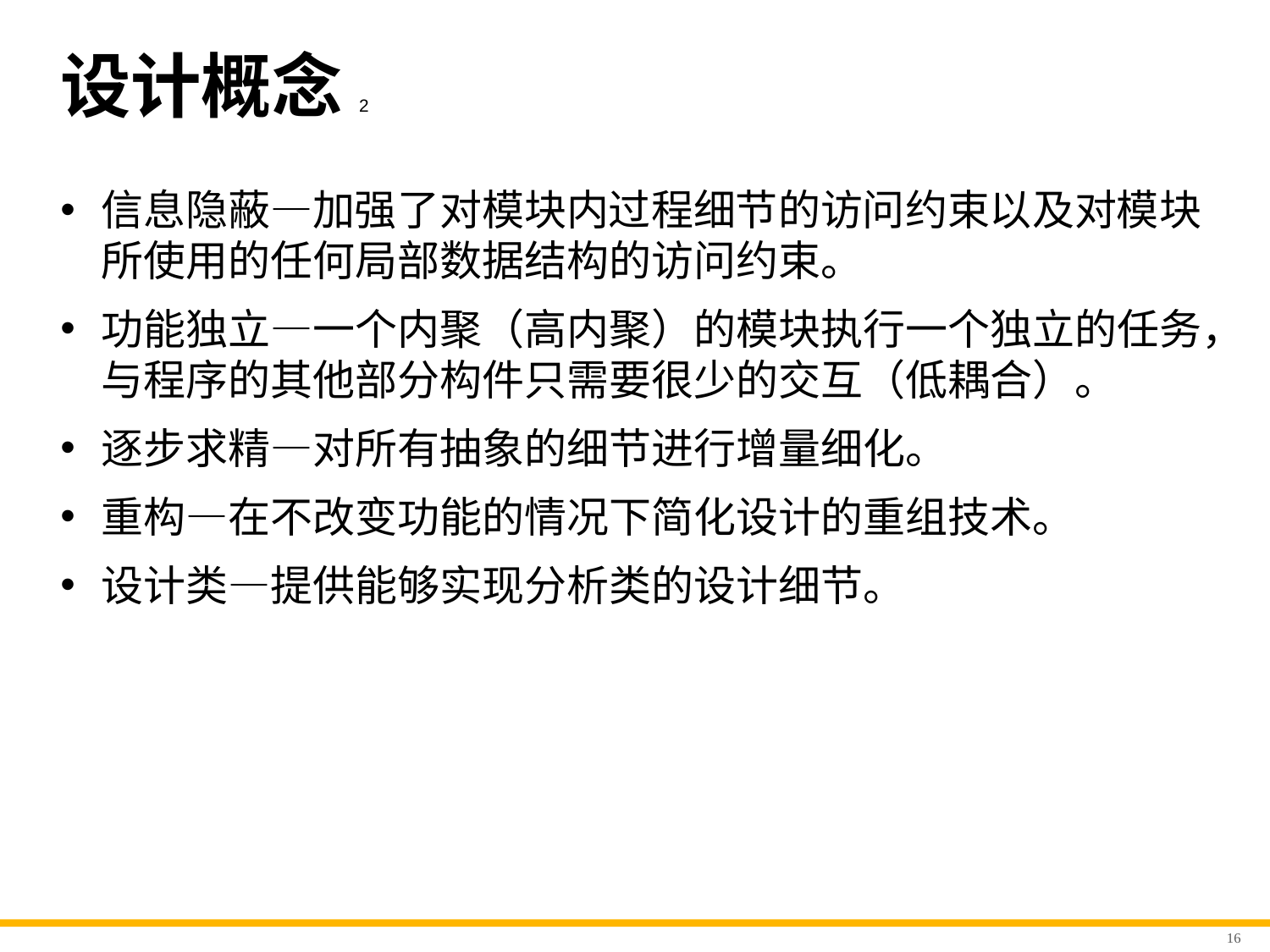

# 设计概念2
信息隐蔽—加强了对模块内过程细节的访问约束以及对模块所使用的任何局部数据结构的访问约束。
功能独立—一个内聚（高内聚）的模块执行一个独立的任务，与程序的其他部分构件只需要很少的交互（低耦合）。
逐步求精—对所有抽象的细节进行增量细化。
重构—在不改变功能的情况下简化设计的重组技术。
设计类—提供能够实现分析类的设计细节。
16